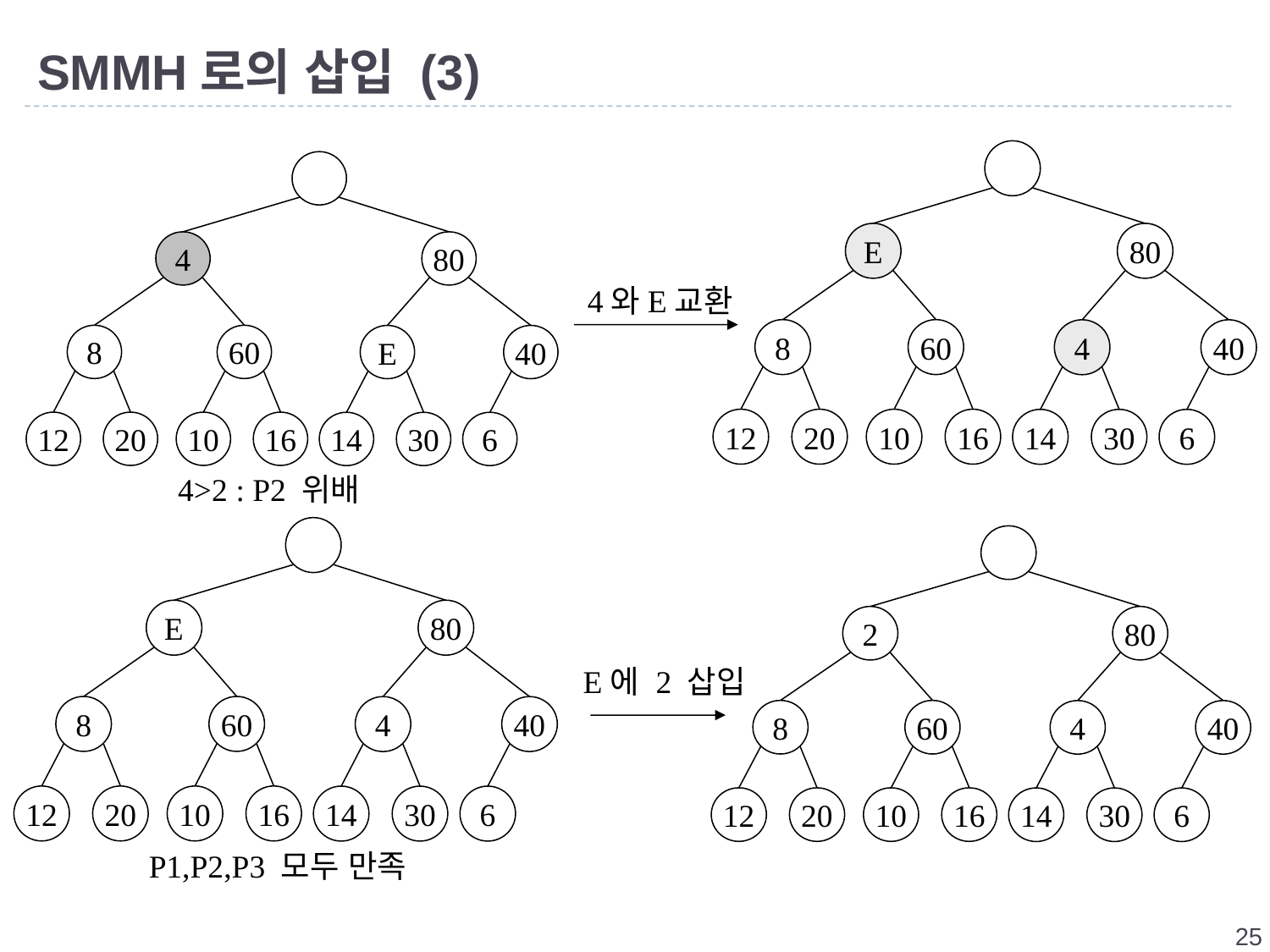

# SMMH로의 삽입 (3)

E
80
8
60
4
40
12
20
10
16
14
30
6

4
80
8
60
E
40
12
20
10
16
14
30
6
4와E교환

4>2 : P2 위배

E
80
8
60
4
40
12
20
10
16
14
30
6

2
80
8
60
4
40
12
20
10
16
14
30
6
E에 2 삽입

P1,P2,P3 모두 만족
25